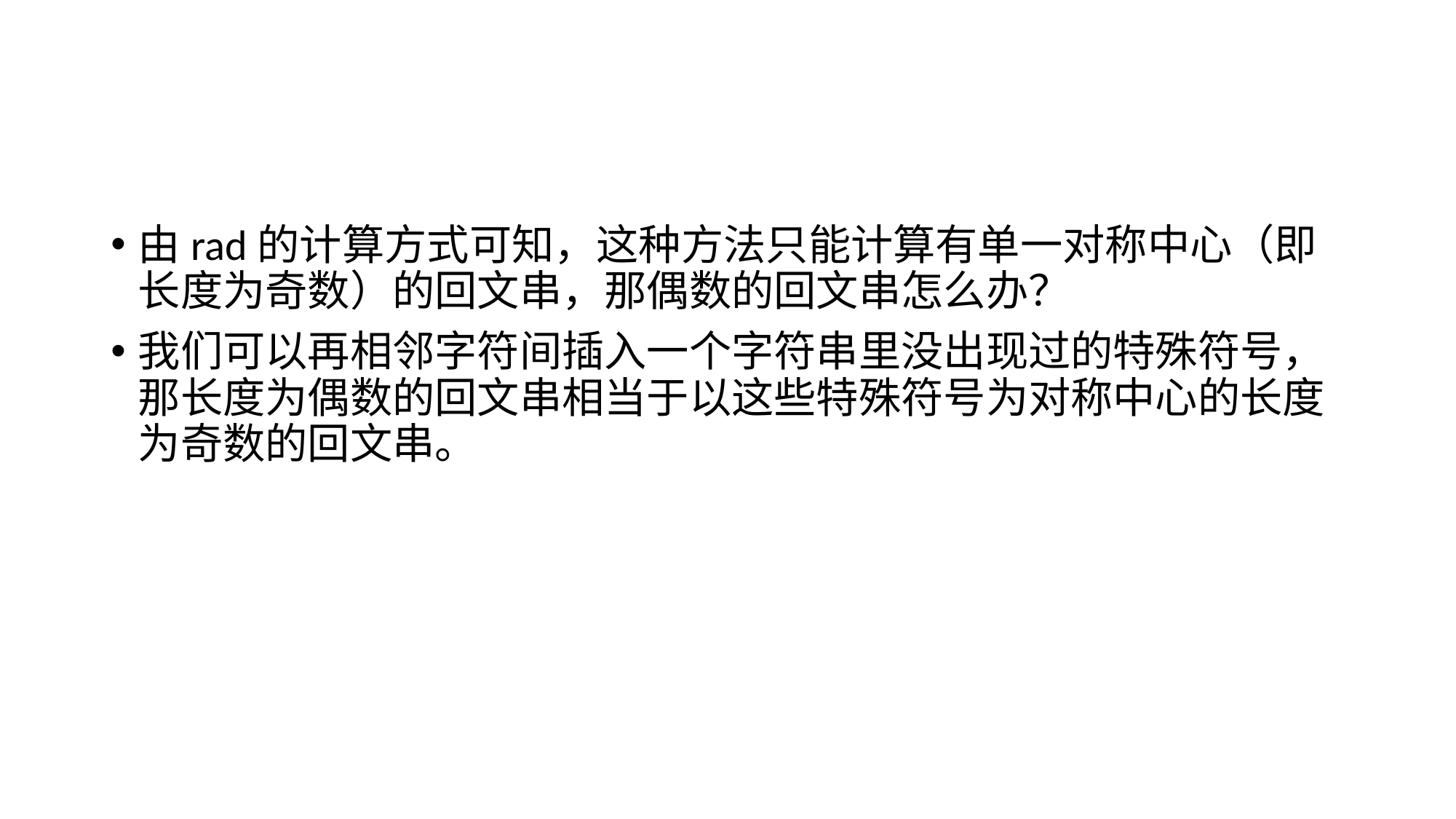

#
由rad的计算方式可知，这种方法只能计算有单一对称中心（即长度为奇数）的回文串，那偶数的回文串怎么办？
我们可以再相邻字符间插入一个字符串里没出现过的特殊符号，那长度为偶数的回文串相当于以这些特殊符号为对称中心的长度为奇数的回文串。